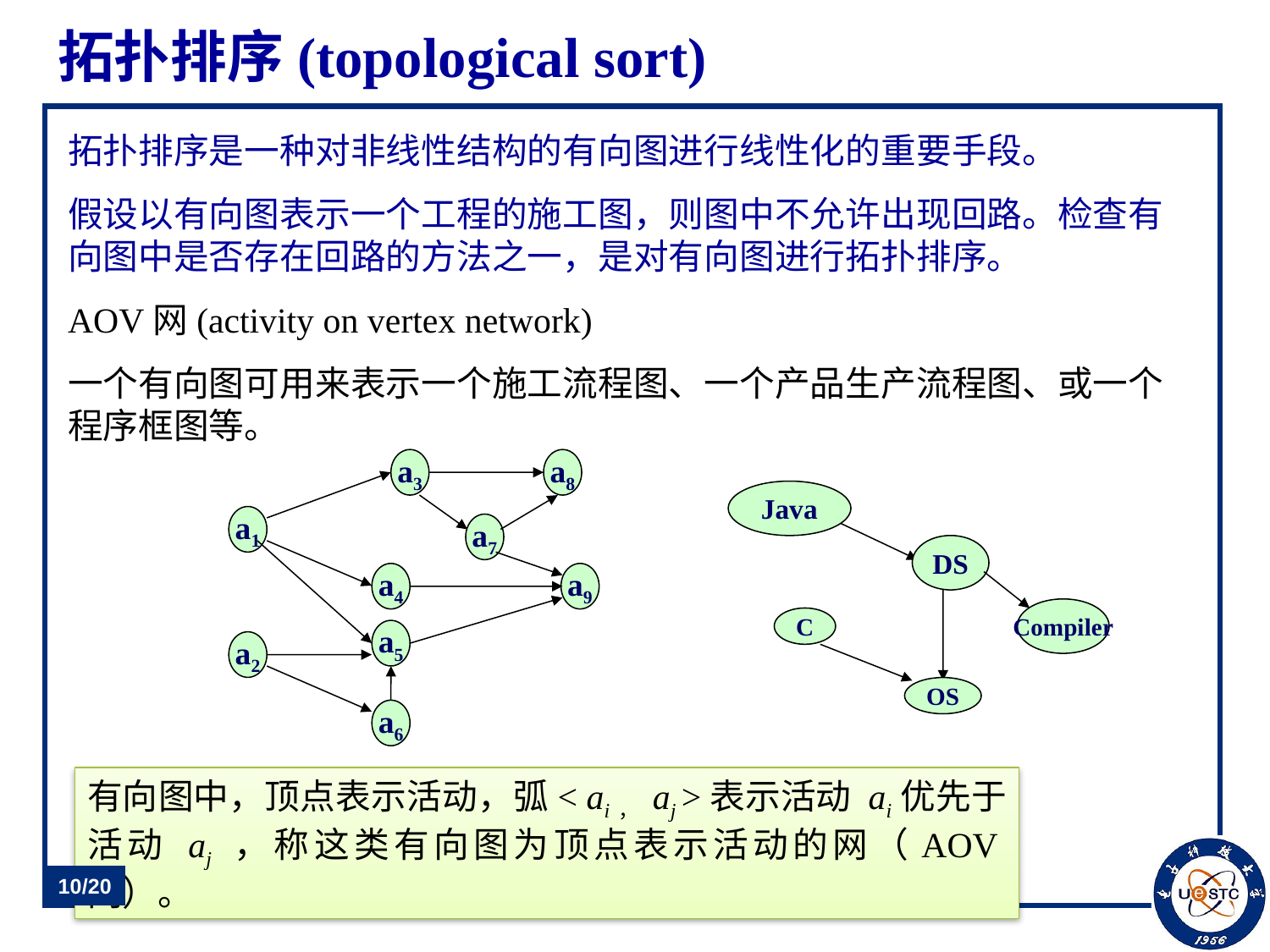

# 拓扑排序(topological sort)
拓扑排序是一种对非线性结构的有向图进行线性化的重要手段。
假设以有向图表示一个工程的施工图，则图中不允许出现回路。检查有向图中是否存在回路的方法之一，是对有向图进行拓扑排序。
AOV网(activity on vertex network)
一个有向图可用来表示一个施工流程图、一个产品生产流程图、或一个程序框图等。

a3
a8

a1
a7

a4
a9

a5
a2

a6
Java

DS

Compiler
C

OS
有向图中，顶点表示活动，弧< ai， aj >表示活动 ai优先于活动 aj ，称这类有向图为顶点表示活动的网（AOV网）。
10/20